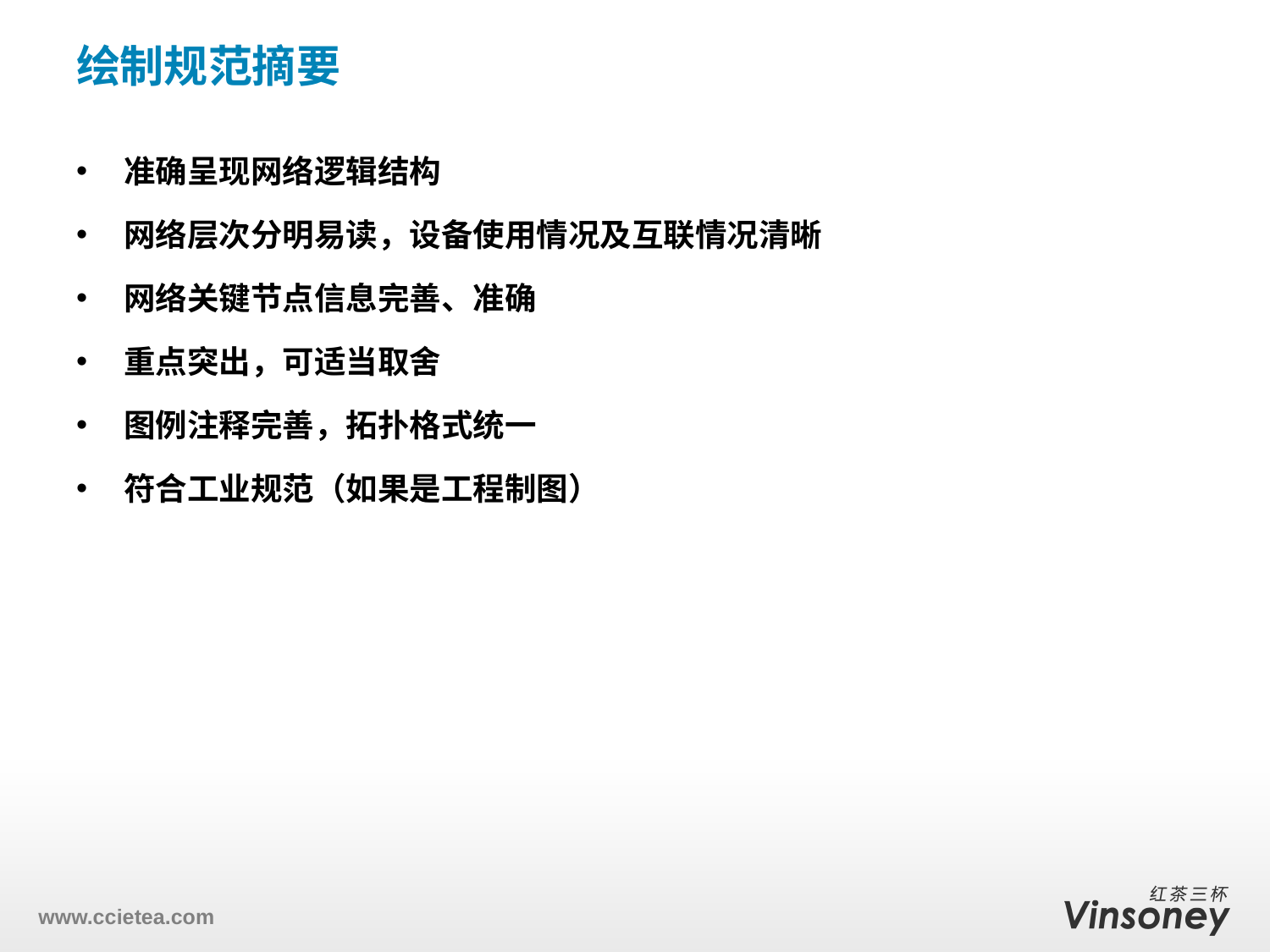

# 绘制规范摘要
准确呈现网络逻辑结构
网络层次分明易读，设备使用情况及互联情况清晰
网络关键节点信息完善、准确
重点突出，可适当取舍
图例注释完善，拓扑格式统一
符合工业规范（如果是工程制图）